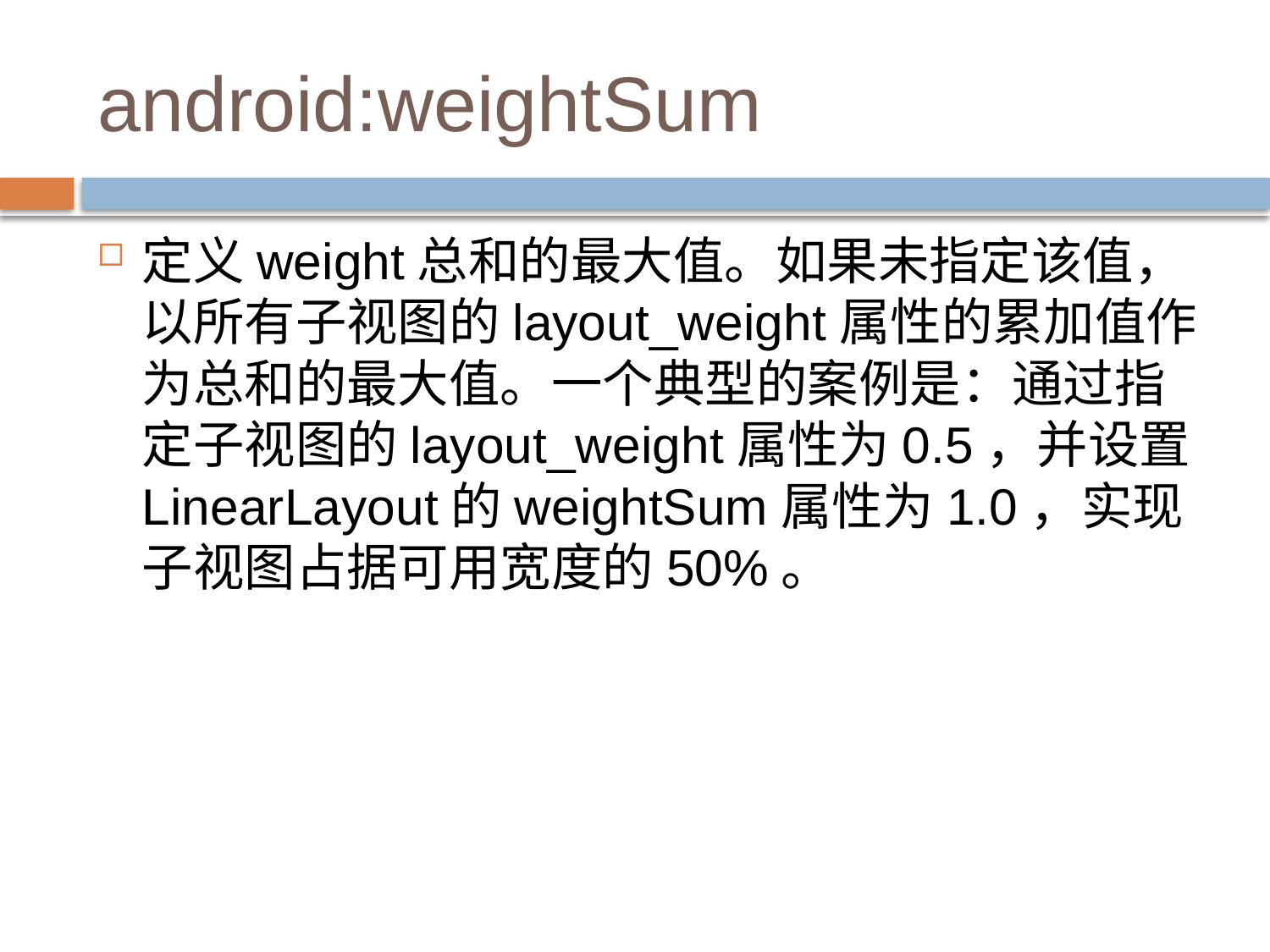

# android:weightSum
定义weight总和的最大值。如果未指定该值，以所有子视图的layout_weight属性的累加值作为总和的最大值。一个典型的案例是：通过指定子视图的layout_weight属性为0.5，并设置LinearLayout的weightSum属性为1.0，实现子视图占据可用宽度的50%。